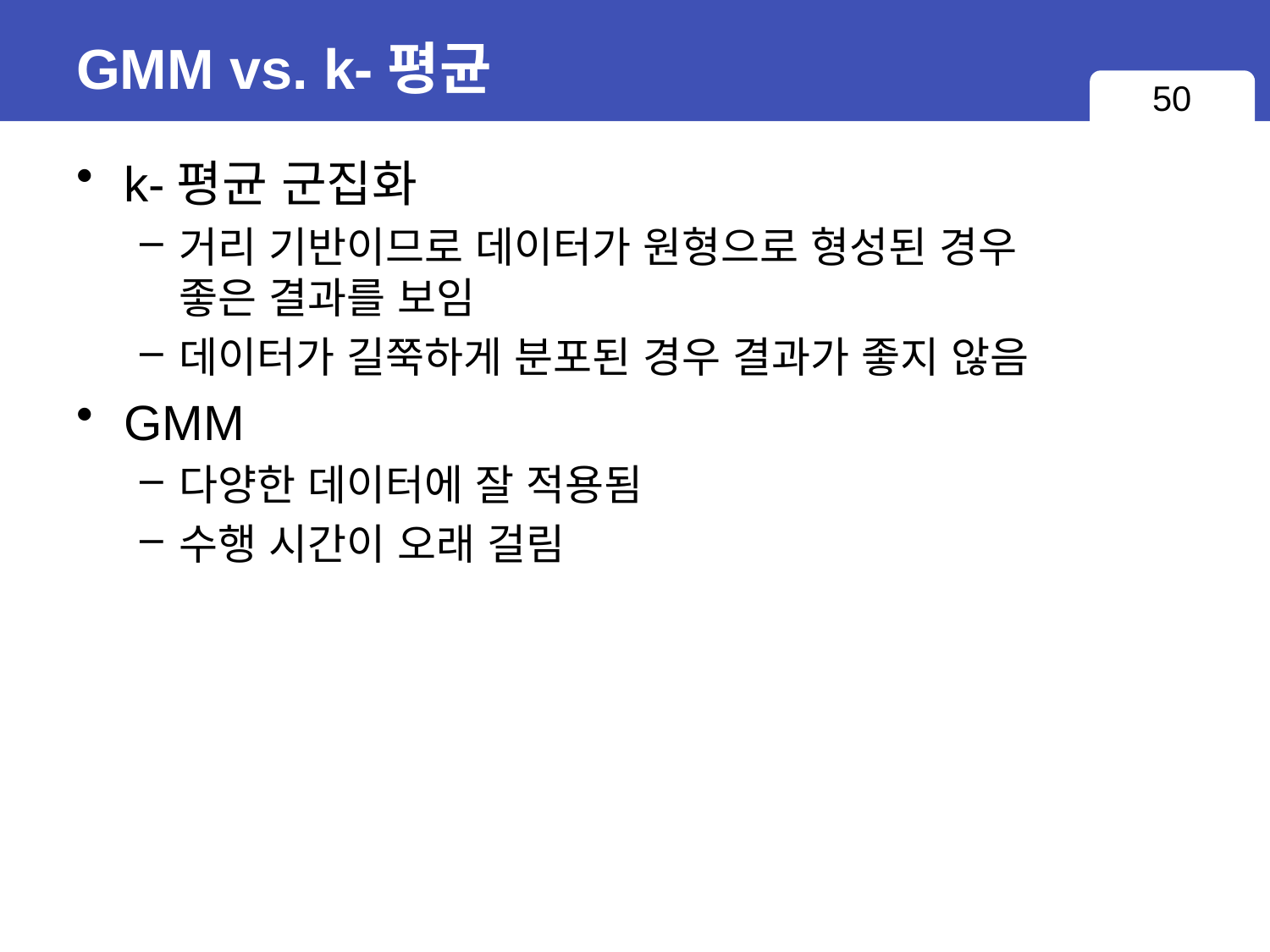

# GMM vs. k-평균
50
k-평균 군집화
거리 기반이므로 데이터가 원형으로 형성된 경우
좋은 결과를 보임
데이터가 길쭉하게 분포된 경우 결과가 좋지 않음
GMM
다양한 데이터에 잘 적용됨
수행 시간이 오래 걸림